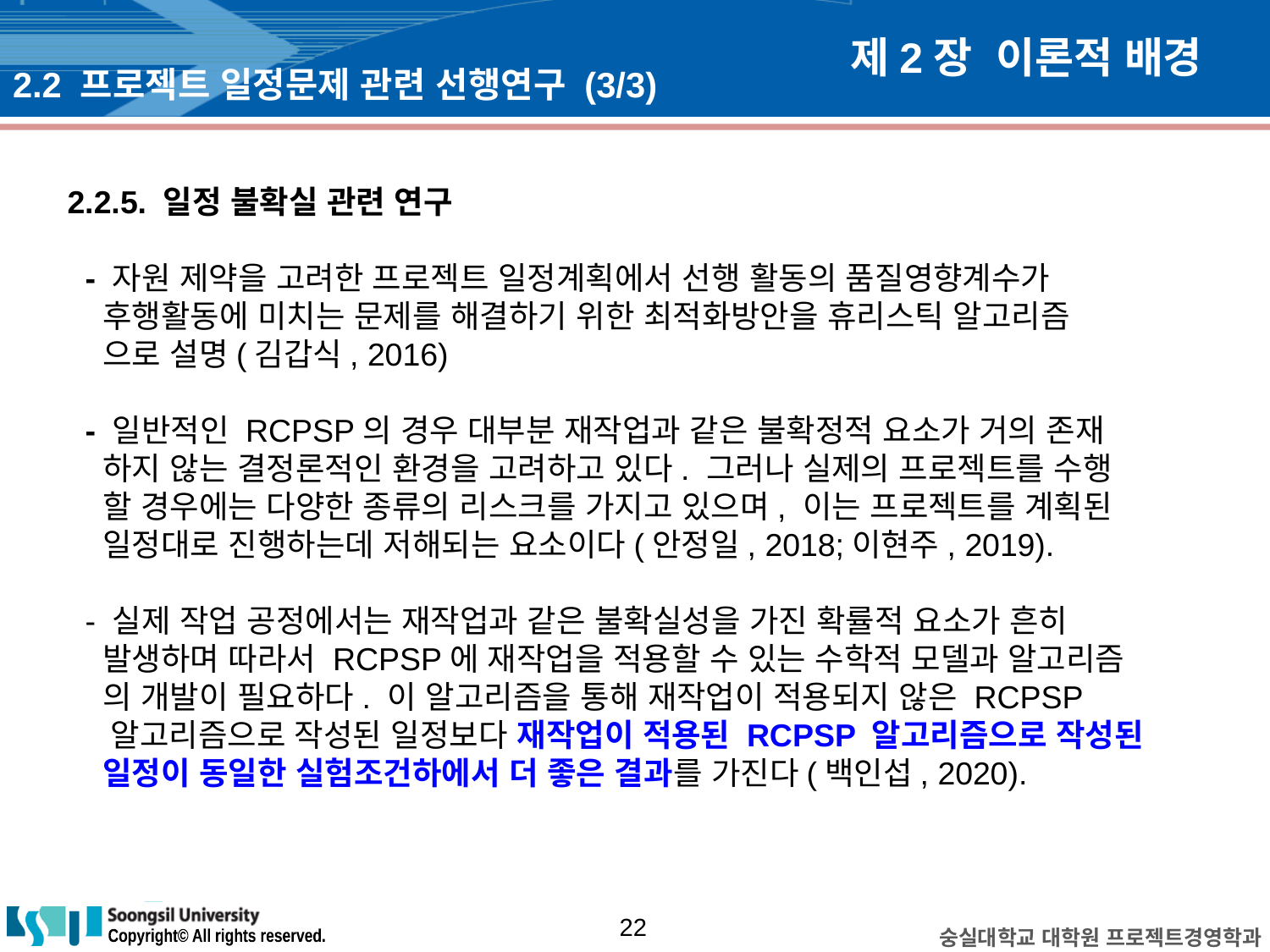

# 제2장  이론적 배경
2.2 프로젝트 일정문제 관련 선행연구 (3/3)
2.2.5. 일정 불확실 관련 연구

  - 자원 제약을 고려한 프로젝트 일정계획에서 선행 활동의 품질영향계수가
    후행활동에 미치는 문제를 해결하기 위한 최적화방안을 휴리스틱 알고리즘
    으로 설명(김갑식, 2016)

  - 일반적인 RCPSP의 경우 대부분 재작업과 같은 불확정적 요소가 거의 존재
    하지 않는 결정론적인 환경을 고려하고 있다. 그러나 실제의 프로젝트를 수행
    할 경우에는 다양한 종류의 리스크를 가지고 있으며, 이는 프로젝트를 계획된
    일정대로 진행하는데 저해되는 요소이다(안정일, 2018;이현주, 2019).

  - 실제 작업 공정에서는 재작업과 같은 불확실성을 가진 확률적 요소가 흔히
    발생하며 따라서 RCPSP에 재작업을 적용할 수 있는 수학적 모델과 알고리즘
    의 개발이 필요하다. 이 알고리즘을 통해 재작업이 적용되지 않은 RCPSP
    알고리즘으로 작성된 일정보다 재작업이 적용된 RCPSP 알고리즘으로 작성된
    일정이 동일한 실험조건하에서 더 좋은 결과를 가진다(백인섭, 2020).